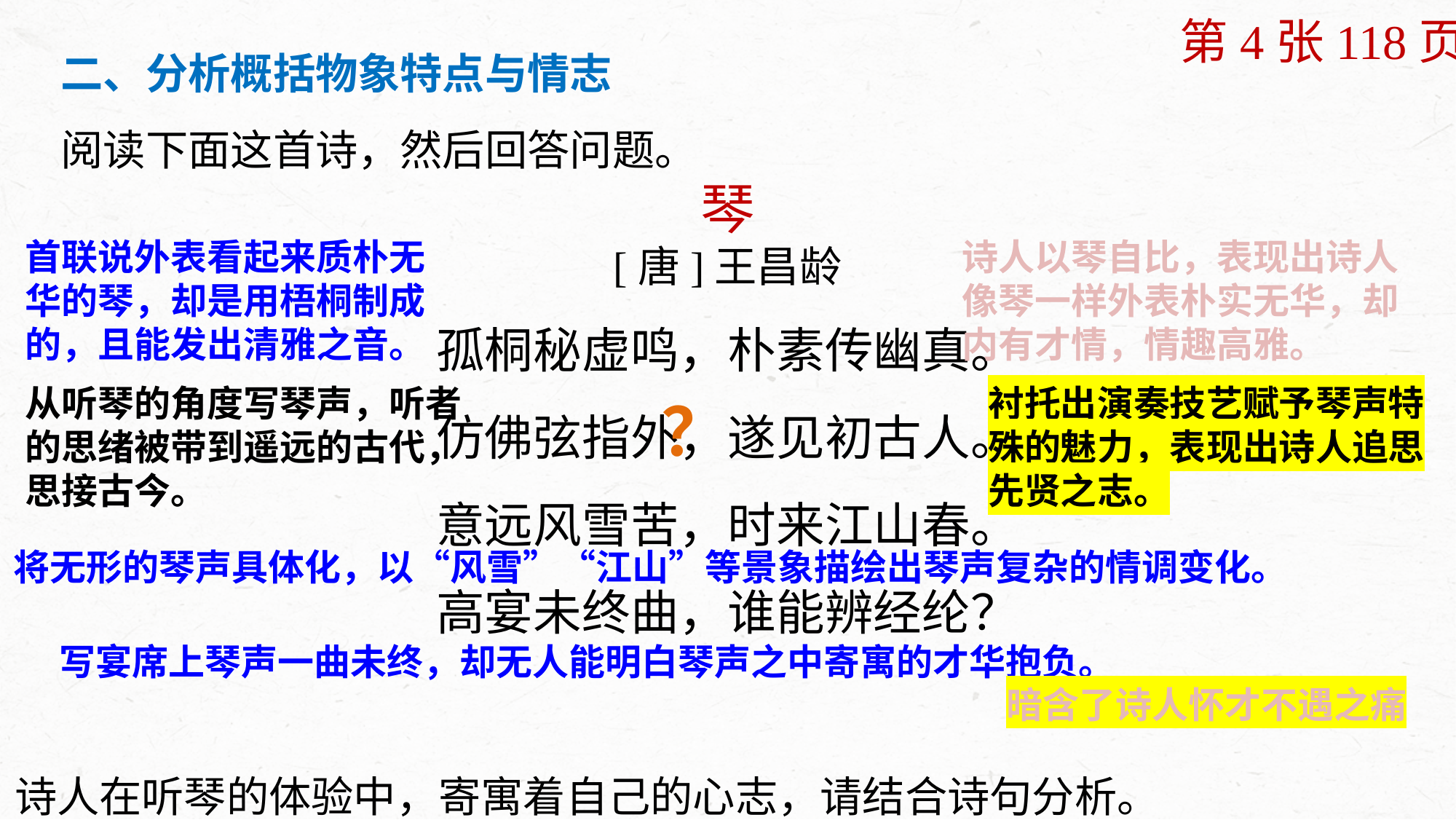

第4张118页
二、分析概括物象特点与情志
阅读下面这首诗，然后回答问题。
琴
[唐]王昌龄
孤桐秘虚鸣，朴素传幽真。
仿佛弦指外，遂见初古人。
意远风雪苦，时来江山春。
高宴未终曲，谁能辨经纶？
首联说外表看起来质朴无华的琴，却是用梧桐制成的，且能发出清雅之音。
诗人以琴自比，表现出诗人像琴一样外表朴实无华，却内有才情，情趣高雅。
从听琴的角度写琴声，听者的思绪被带到遥远的古代，思接古今。
衬托出演奏技艺赋予琴声特殊的魅力，表现出诗人追思先贤之志。
？
将无形的琴声具体化，以“风雪”“江山”等景象描绘出琴声复杂的情调变化。
写宴席上琴声一曲未终，却无人能明白琴声之中寄寓的才华抱负。
暗含了诗人怀才不遇之痛
诗人在听琴的体验中，寄寓着自己的心志，请结合诗句分析。